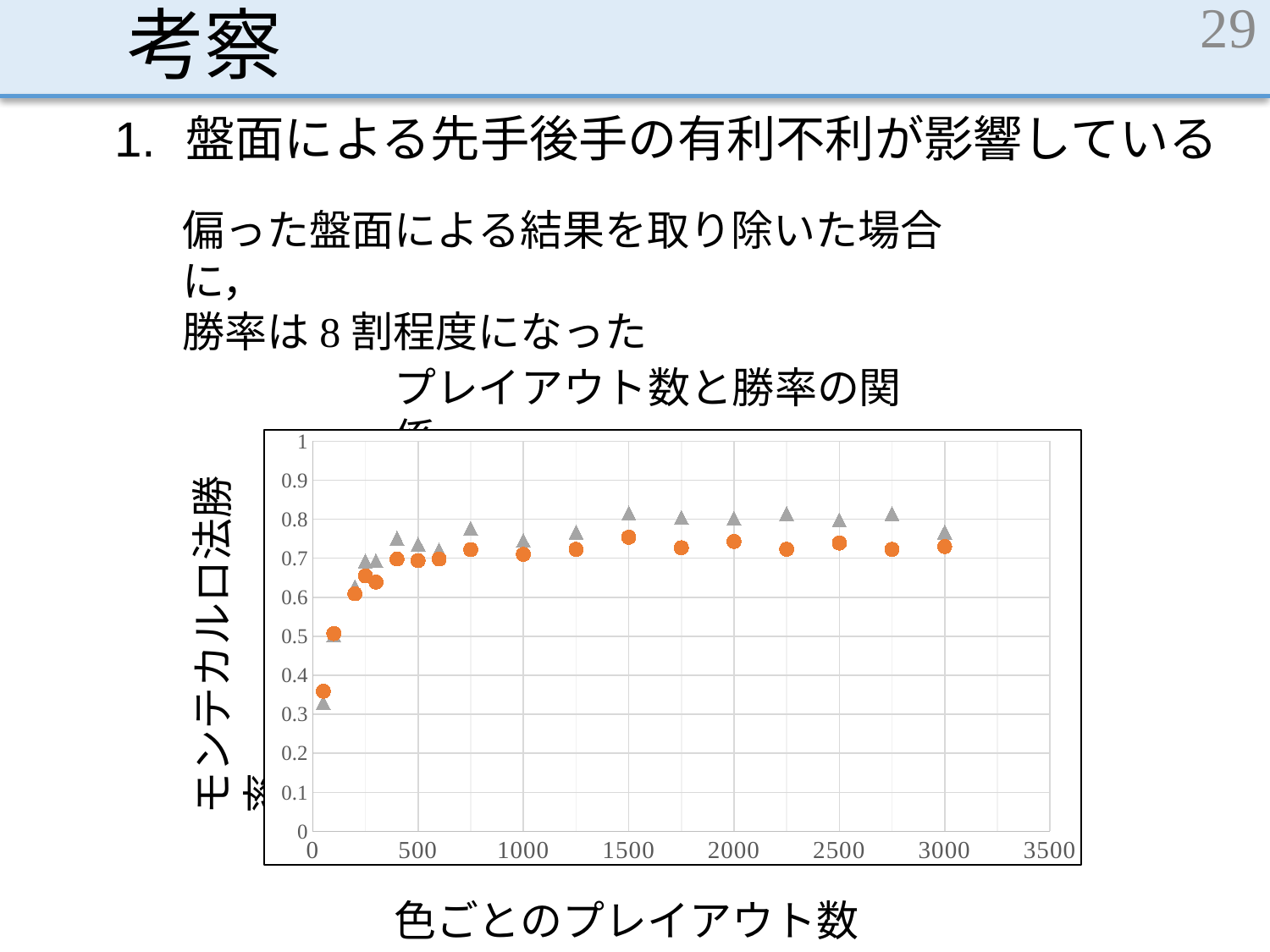

# 考察
29
盤面による先手後手の有利不利が影響している

偏った盤面による結果を取り除いた場合に，
勝率は8割程度になった
プレイアウト数と勝率の関係

### Chart

| Category | モンテカルロ勝率 | 偏りをなくした勝率 |
|---|---|---|
モンテカルロ法勝率
色ごとのプレイアウト数[回]